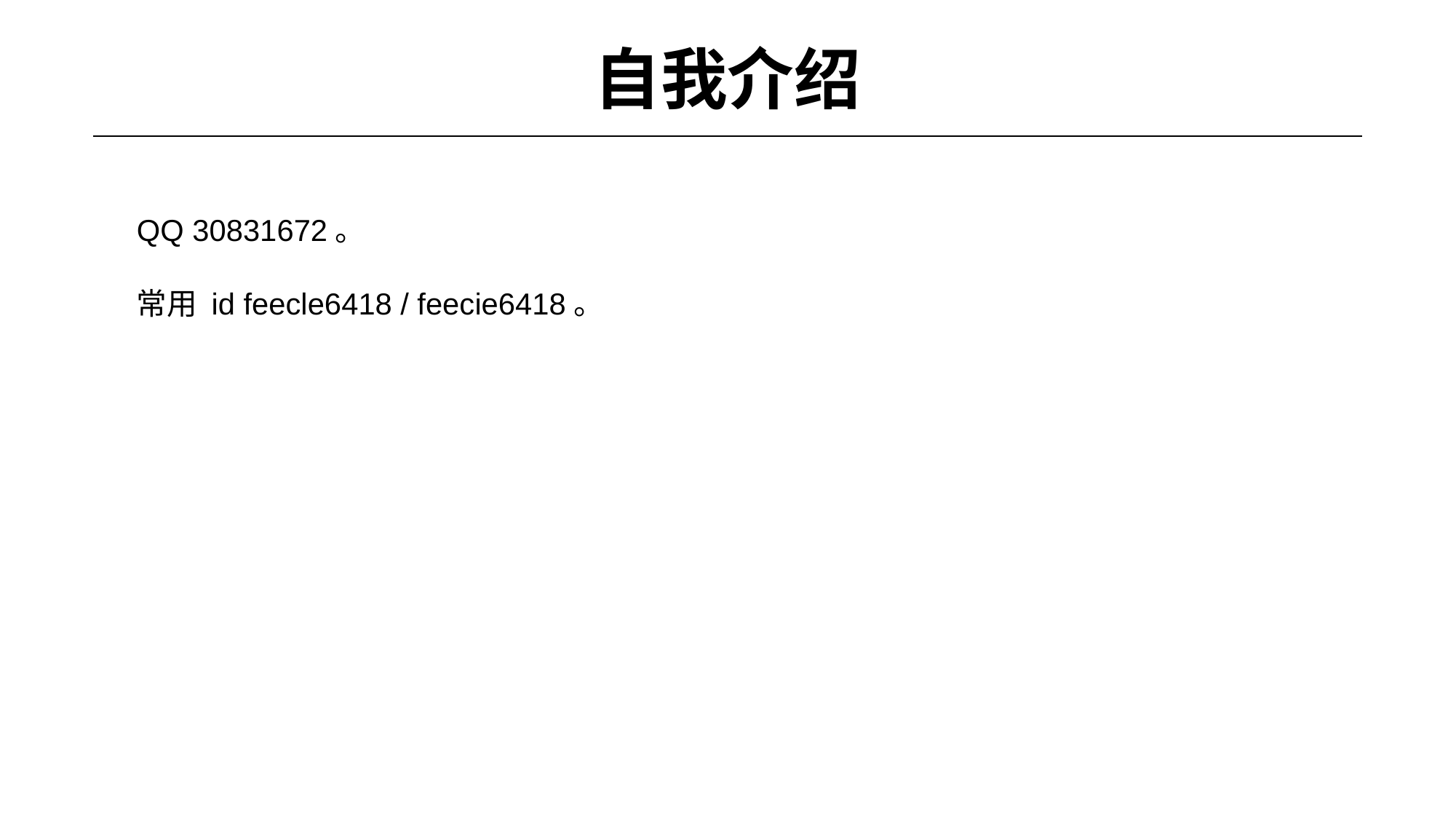

# 自我介绍
QQ 30831672。

常用 id feecle6418 / feecie6418。